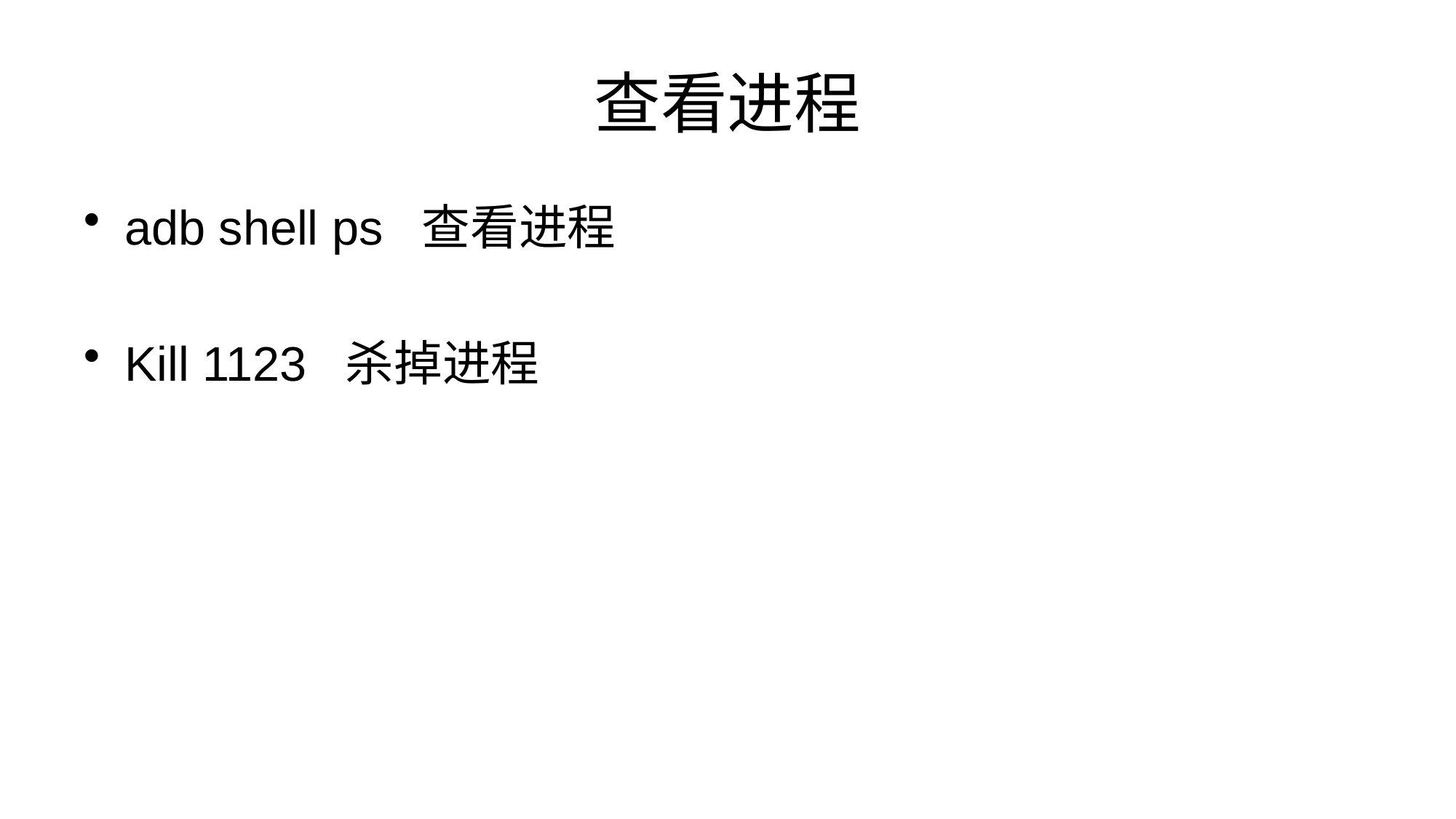

# 查看进程
adb shell ps  查看进程

Kill 1123  杀掉进程